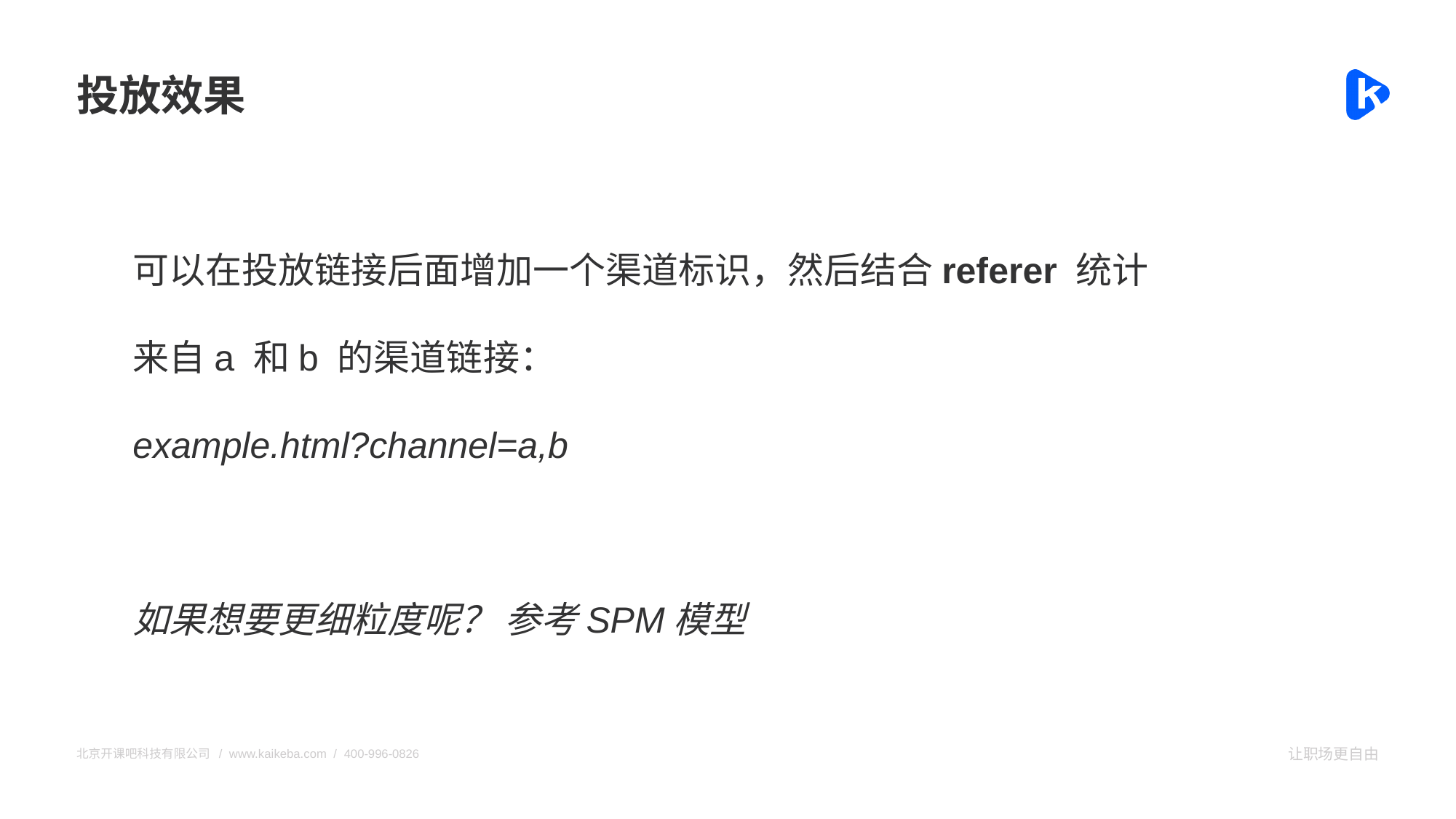

投放效果
可以在投放链接后面增加一个渠道标识，然后结合referer 统计
来自a 和b 的渠道链接：
example.html?channel=a,b

如果想要更细粒度呢？ 参考SPM模型